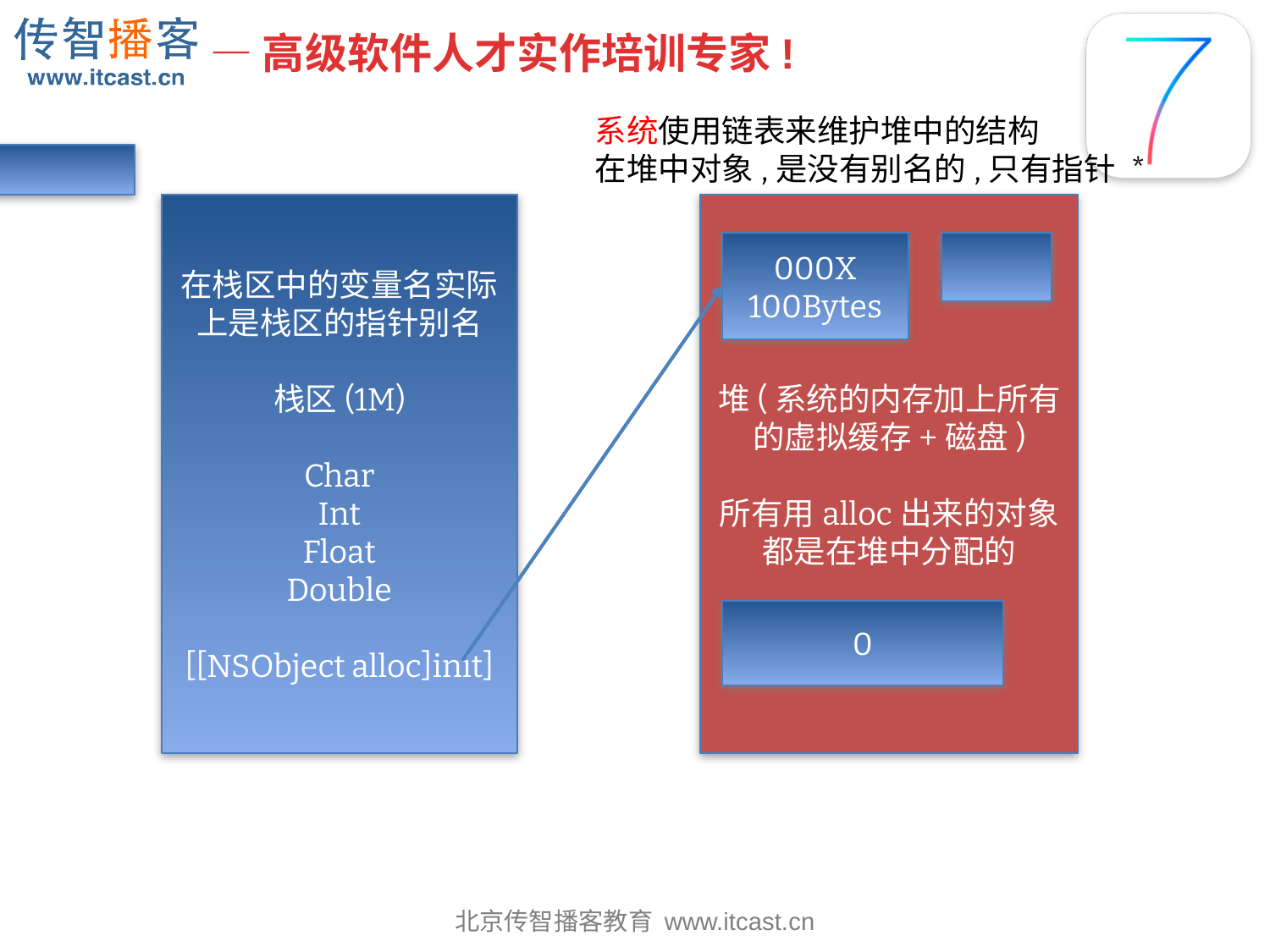

系统使用链表来维护堆中的结构
在堆中对象,是没有别名的,只有指针 *

在栈区中的变量名实际上是栈区的指针别名

栈区(1M)

Char
Int
Float
Double

[[NSObject alloc]init]
堆(系统的内存加上所有的虚拟缓存+磁盘)

所有用alloc出来的对象都是在堆中分配的
000X
100Bytes

0